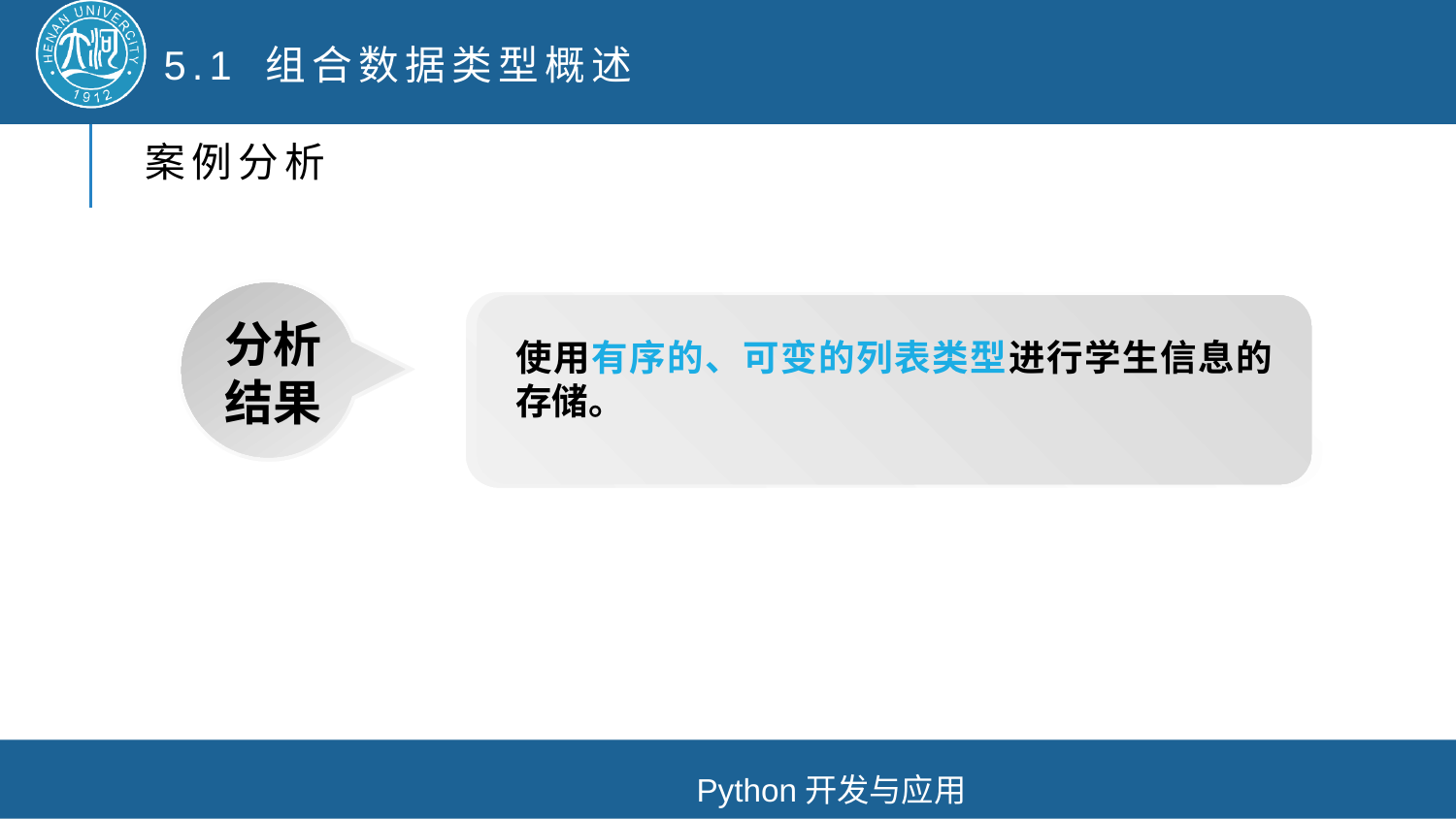

5.1 组合数据类型概述
案例分析

分析结果
使用有序的、可变的列表类型进行学生信息的存储。

Python开发与应用
8